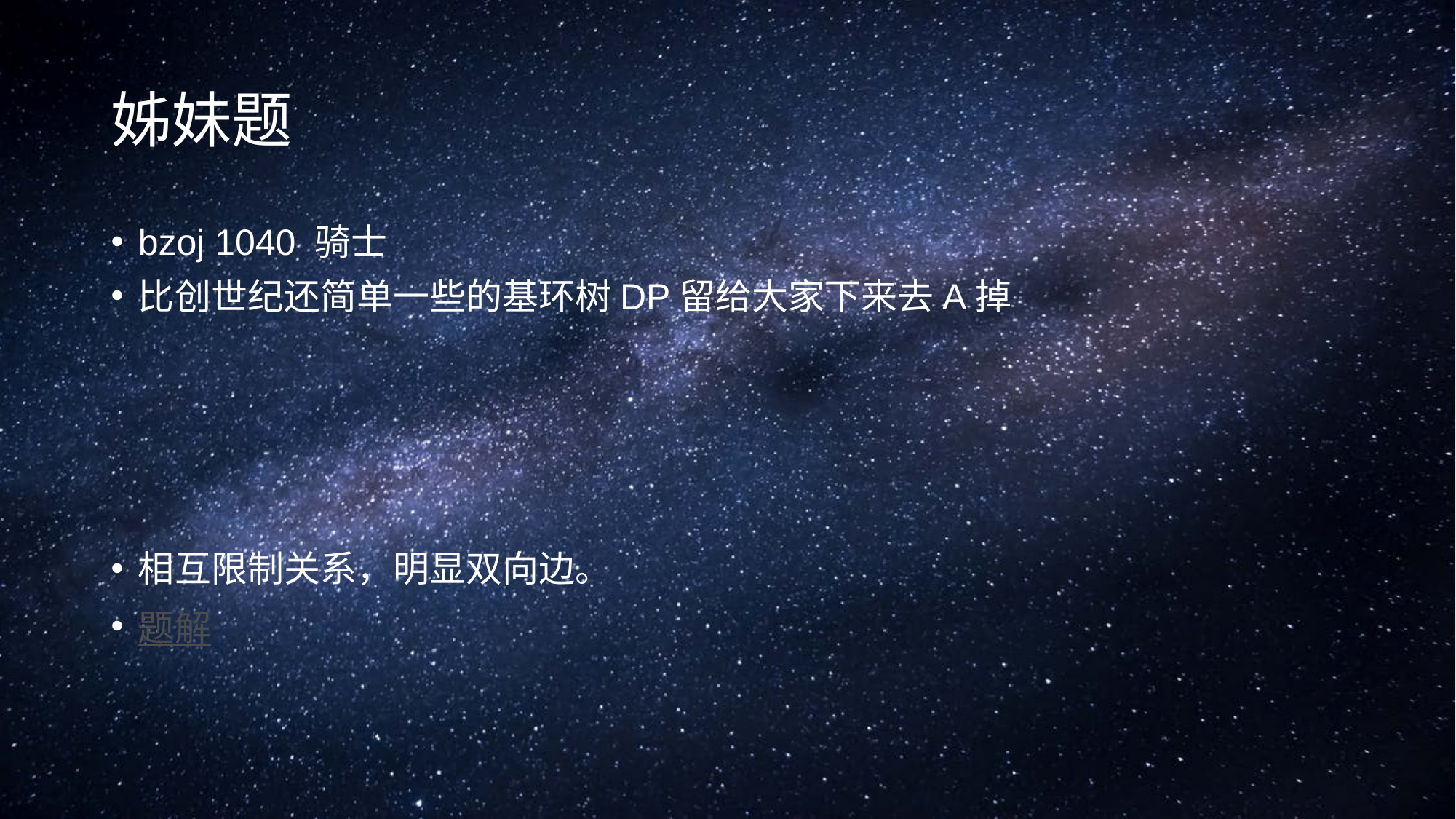

# 姊妹题
bzoj 1040 骑士
比创世纪还简单一些的基环树DP留给大家下来去A掉

相互限制关系，明显双向边。
题解